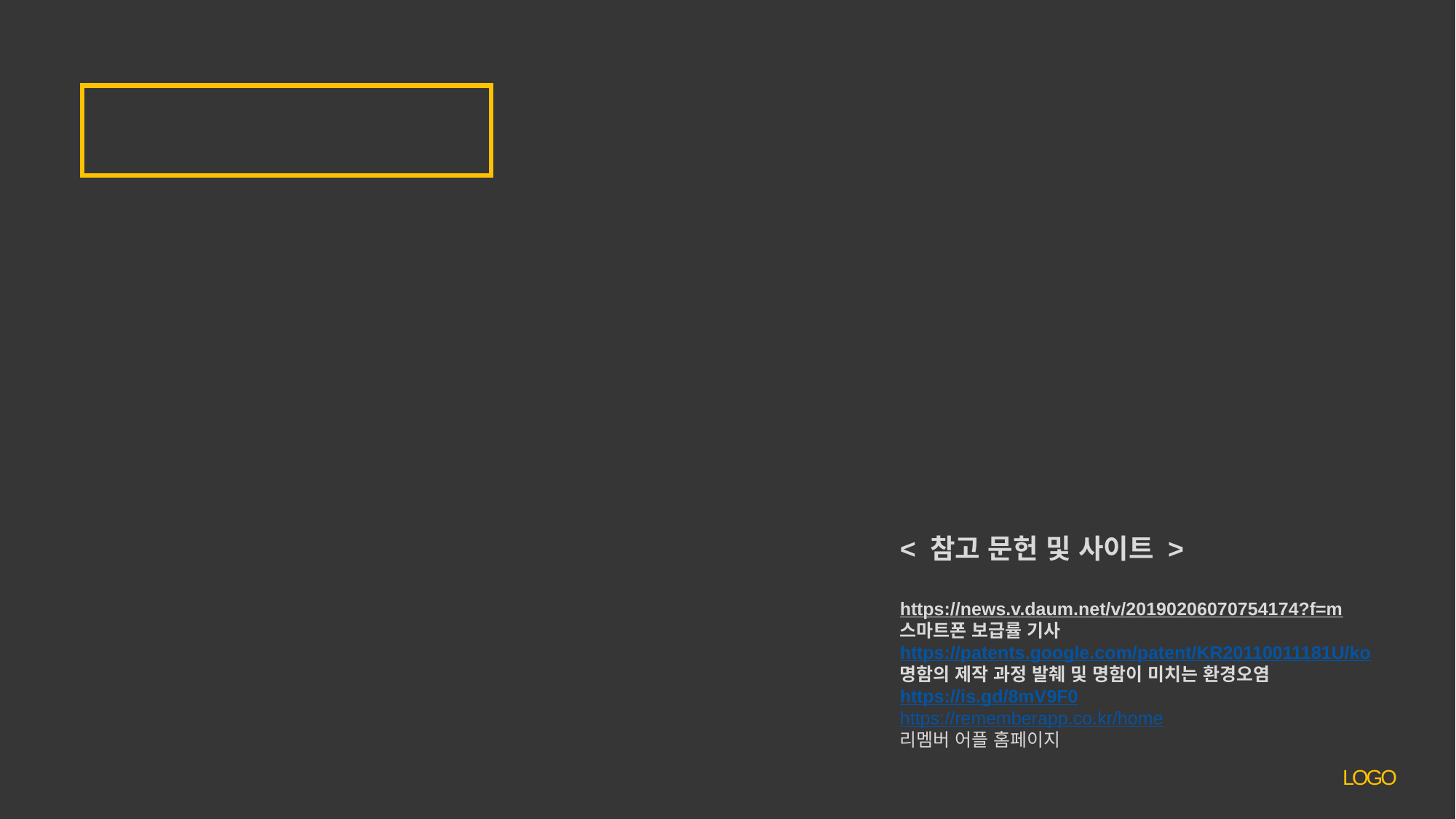

Thank you : )
< 참고 문헌 및 사이트 >

https://news.v.daum.net/v/20190206070754174?f=m
스마트폰 보급률 기사
https://patents.google.com/patent/KR20110011181U/ko
명함의 제작 과정 발췌 및 명함이 미치는 환경오염
https://is.gd/8mV9F0
https://rememberapp.co.kr/home
리멤버 어플 홈페이지

PROJECT LOGO